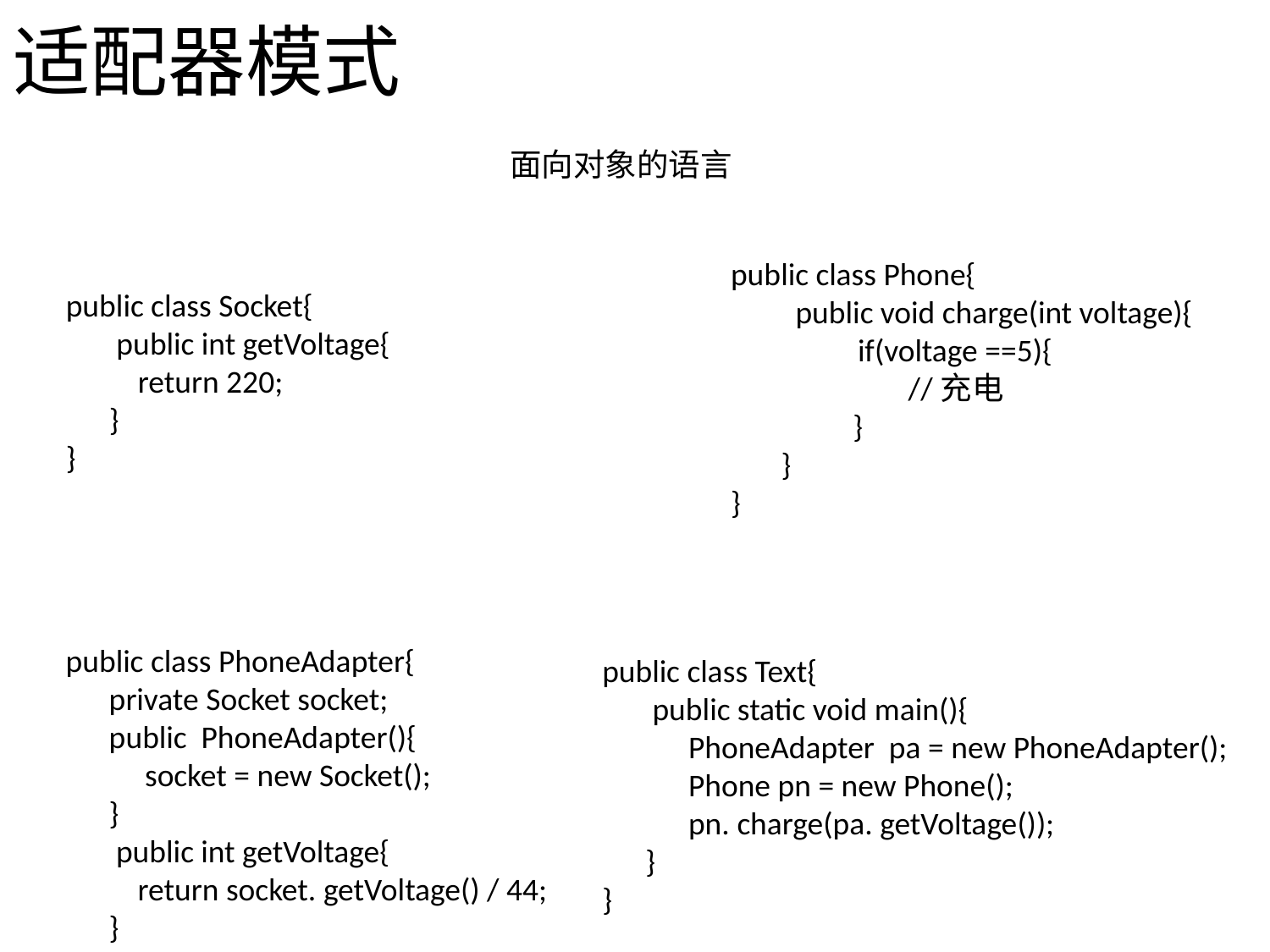

# 适配器模式
面向对象的语言
public class Phone{
         public void charge(int voltage){
	if(voltage ==5){
	       //充电
                 }
       }
}
public class Socket{
       public int getVoltage{
          return 220;
      }
}
public class PhoneAdapter{
      private Socket socket;
      public  PhoneAdapter(){
           socket = new Socket();
      }
       public int getVoltage{
          return socket. getVoltage() / 44;
      }
}
public class Text{
       public static void main(){
            PhoneAdapter  pa = new PhoneAdapter();
            Phone pn = new Phone();
            pn. charge(pa. getVoltage());
      }
}